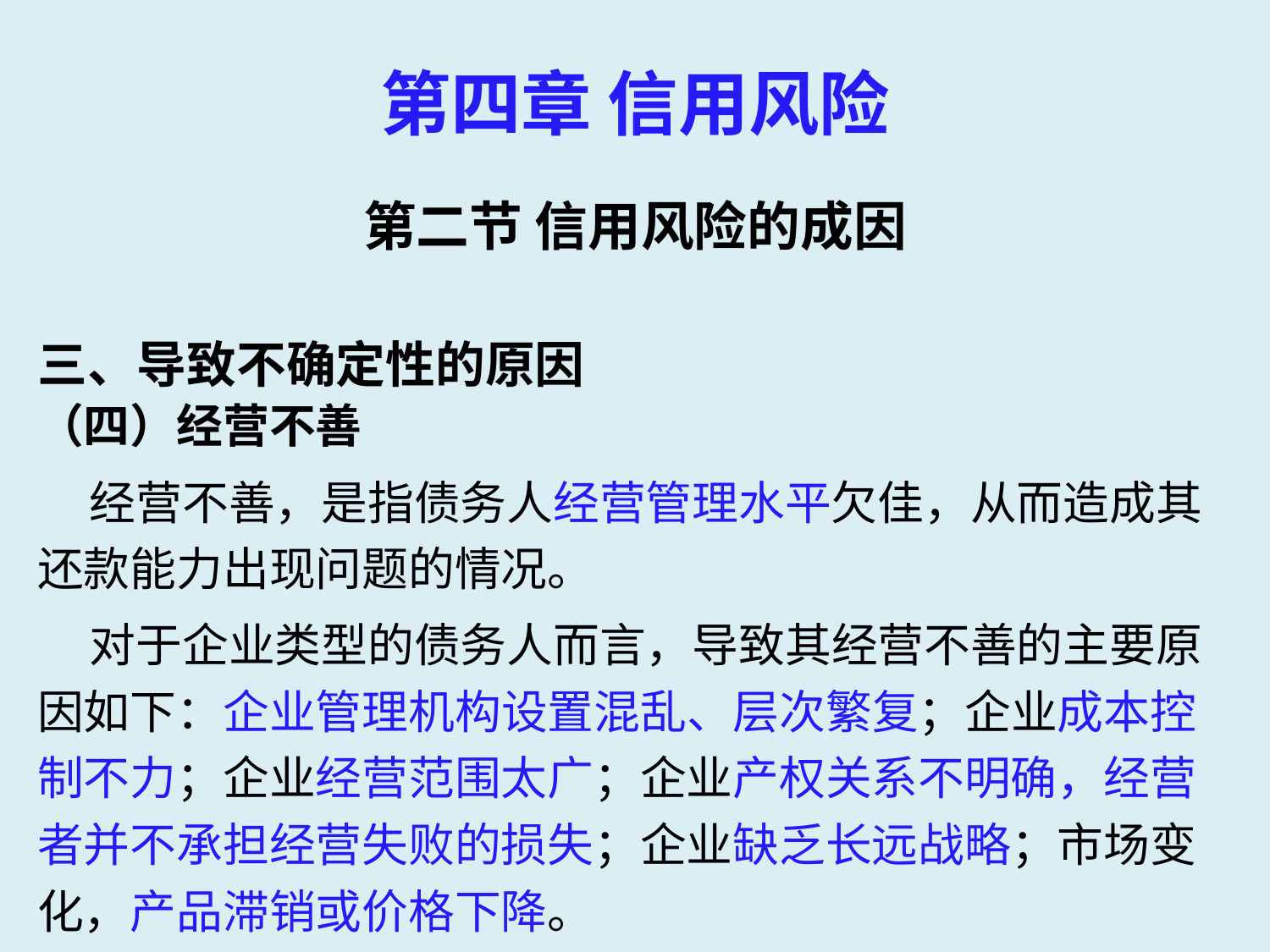

# 第四章 信用风险
第二节 信用风险的成因

三、导致不确定性的原因
（四）经营不善
    经营不善，是指债务人经营管理水平欠佳，从而造成其还款能力出现问题的情况。
    对于企业类型的债务人而言，导致其经营不善的主要原因如下：企业管理机构设置混乱、层次繁复；企业成本控制不力；企业经营范围太广；企业产权关系不明确，经营者并不承担经营失败的损失；企业缺乏长远战略；市场变化，产品滞销或价格下降。